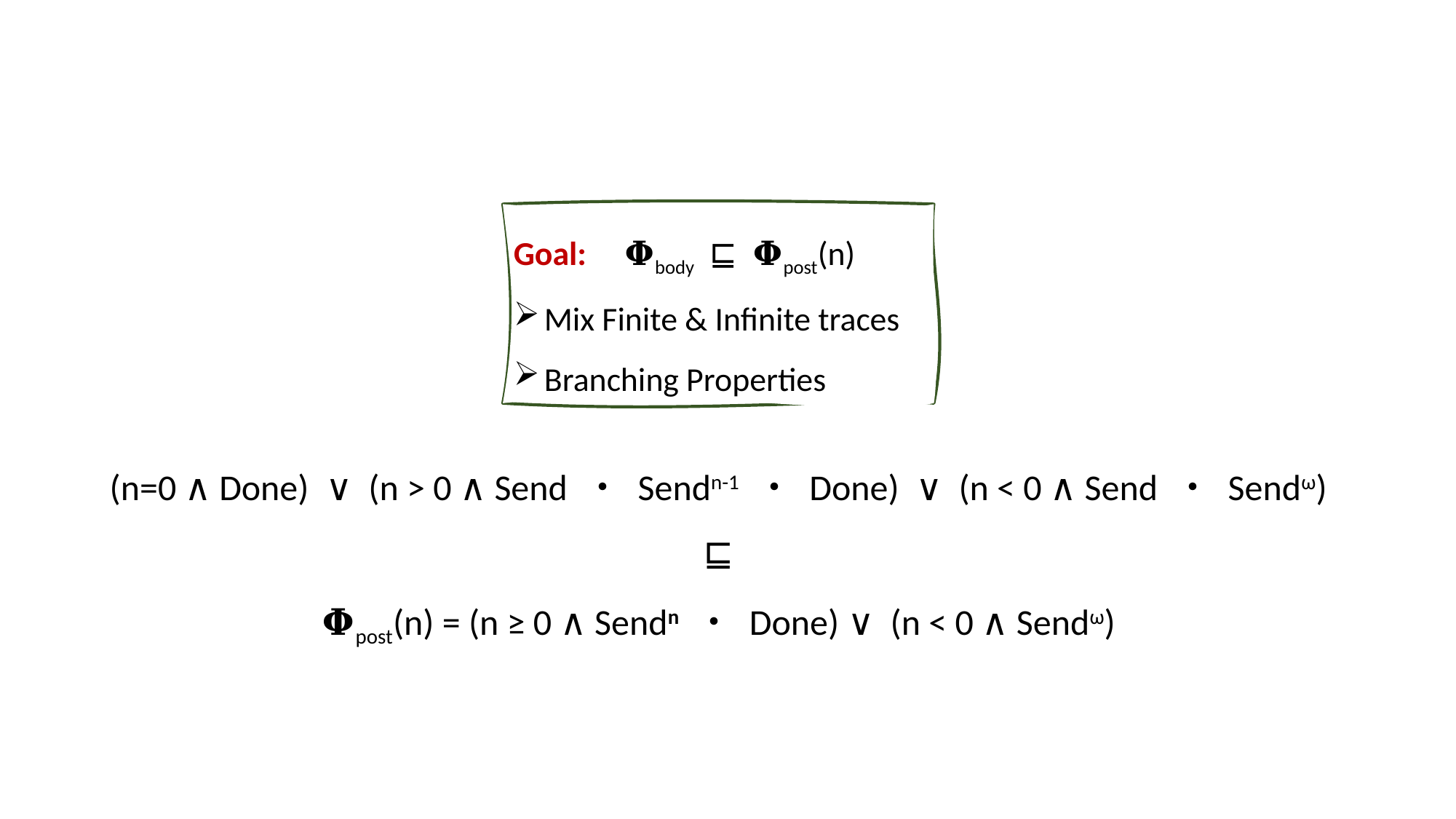

Goal:     𝚽body  ⊑  𝚽post(n)
Mix Finite & Infinite traces
Branching Properties
(n=0 ∧ Done)  ∨  (n > 0 ∧ Send ・ Sendn-1 ・ Done)  ∨  (n < 0 ∧ Send ・ Sendω)
⊑
𝚽post(n) = (n ≥ 0 ∧ Sendn ・ Done) ∨  (n < 0 ∧ Sendω)